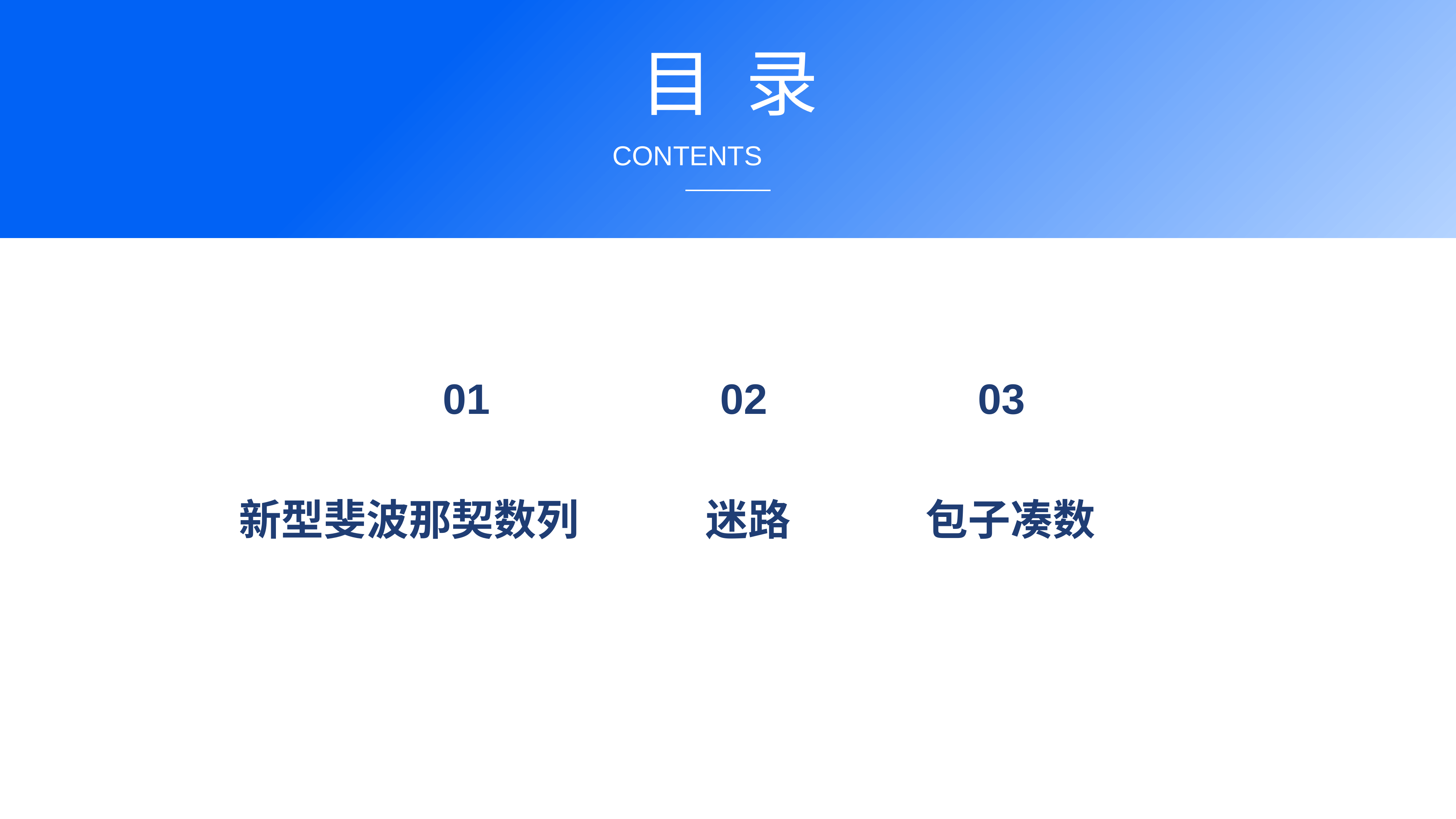

目  录
CONTENTS
01
02
03
新型斐波那契数列
迷路
包子凑数